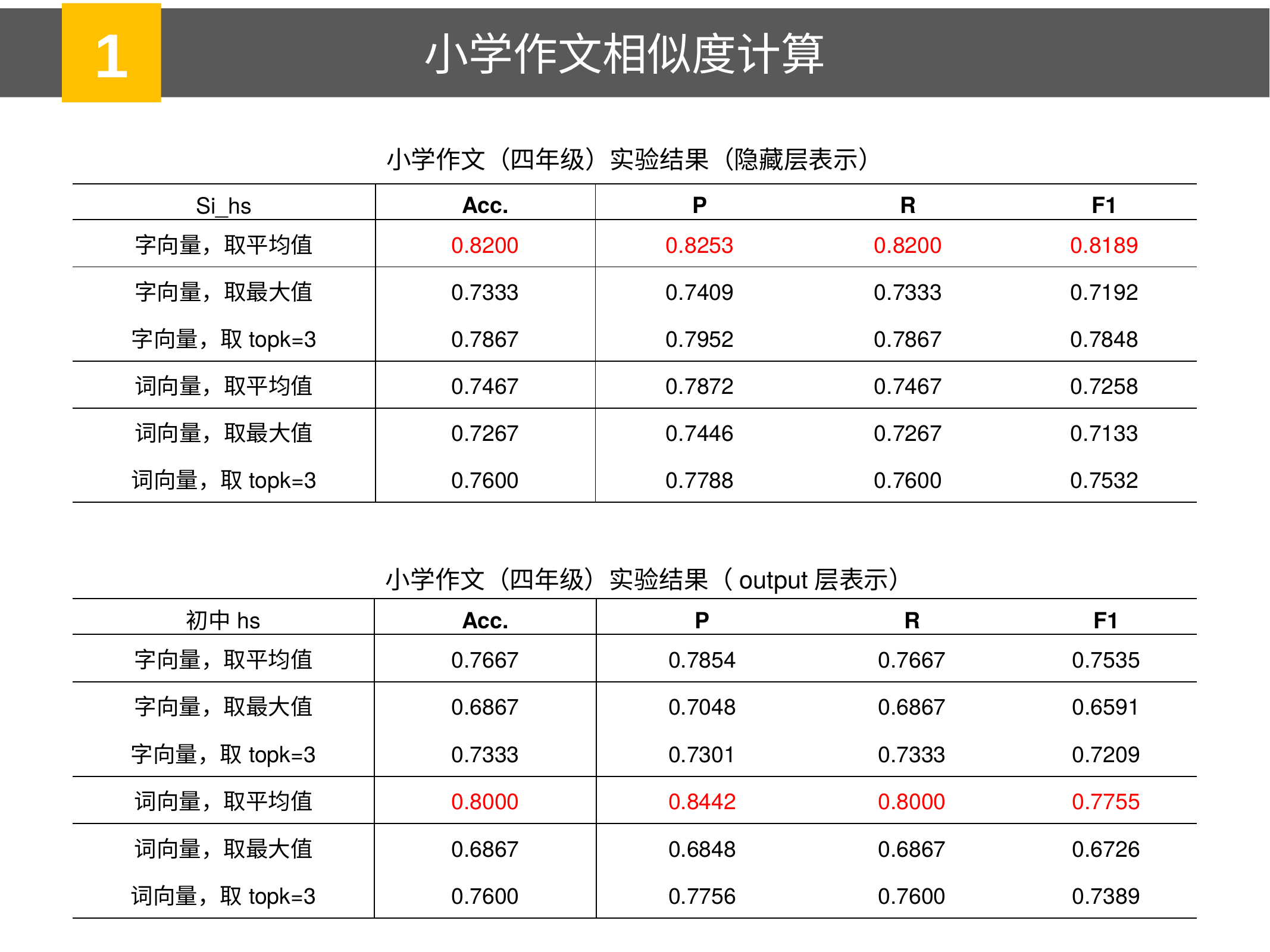

1

小学作文相似度计算
小学作文（四年级）实验结果（隐藏层表示）
| Si\_hs | Acc. | P | R | F1 |
| --- | --- | --- | --- | --- |
| 字向量，取平均值 | 0.8200 | 0.8253 | 0.8200 | 0.8189 |
| 字向量，取最大值 | 0.7333 | 0.7409 | 0.7333 | 0.7192 |
| 字向量，取topk=3 | 0.7867 | 0.7952 | 0.7867 | 0.7848 |
| 词向量，取平均值 | 0.7467 | 0.7872 | 0.7467 | 0.7258 |
| 词向量，取最大值 | 0.7267 | 0.7446 | 0.7267 | 0.7133 |
| 词向量，取topk=3 | 0.7600 | 0.7788 | 0.7600 | 0.7532 |
小学作文（四年级）实验结果（output层表示）
| 初中hs | Acc. | P | R | F1 |
| --- | --- | --- | --- | --- |
| 字向量，取平均值 | 0.7667 | 0.7854 | 0.7667 | 0.7535 |
| 字向量，取最大值 | 0.6867 | 0.7048 | 0.6867 | 0.6591 |
| 字向量，取topk=3 | 0.7333 | 0.7301 | 0.7333 | 0.7209 |
| 词向量，取平均值 | 0.8000 | 0.8442 | 0.8000 | 0.7755 |
| 词向量，取最大值 | 0.6867 | 0.6848 | 0.6867 | 0.6726 |
| 词向量，取topk=3 | 0.7600 | 0.7756 | 0.7600 | 0.7389 |